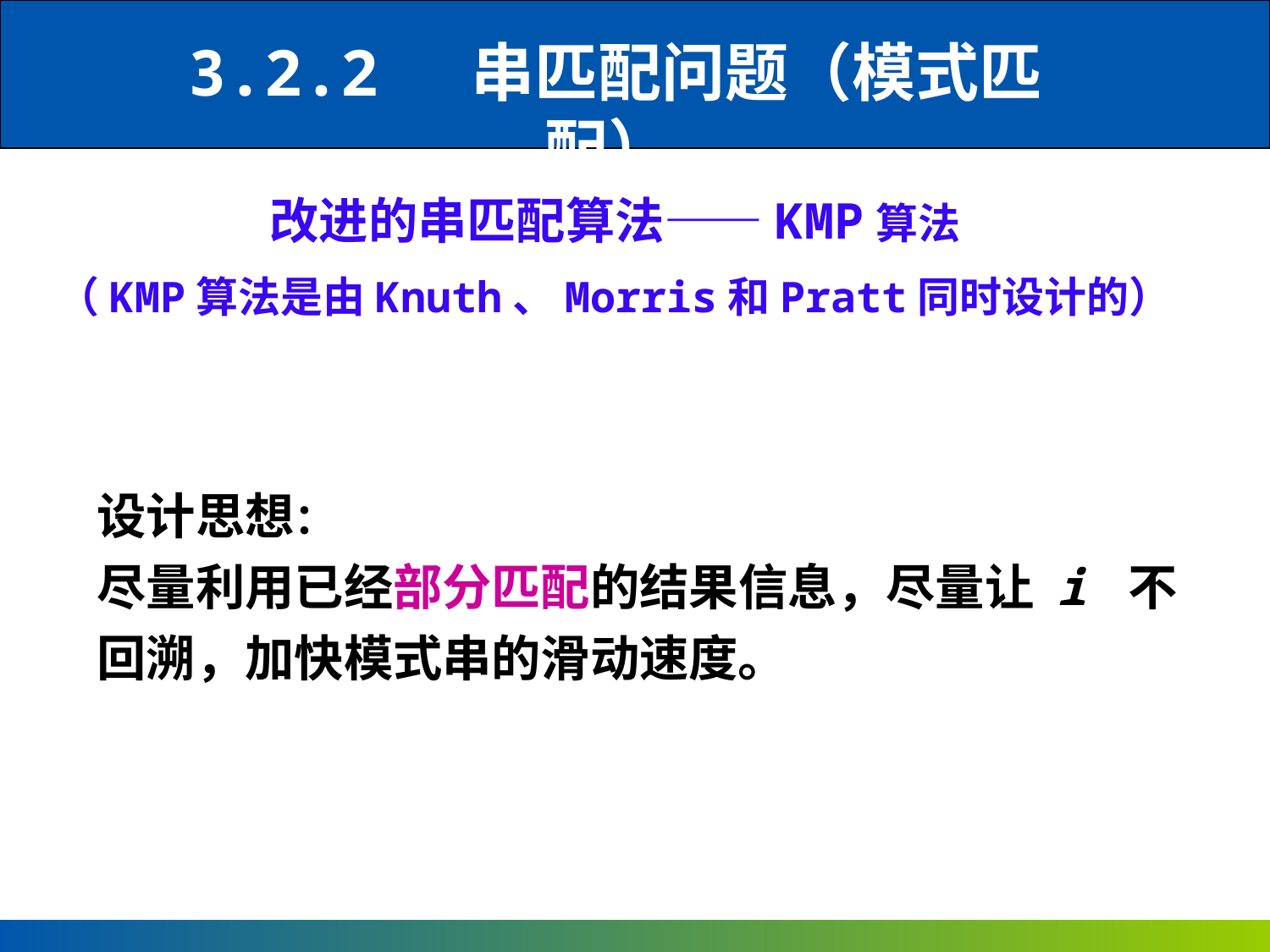

3.2.2  串匹配问题（模式匹配）
改进的串匹配算法——KMP算法
（KMP算法是由Knuth、Morris和Pratt同时设计的）
设计思想：
尽量利用已经部分匹配的结果信息，尽量让 i 不回溯，加快模式串的滑动速度。